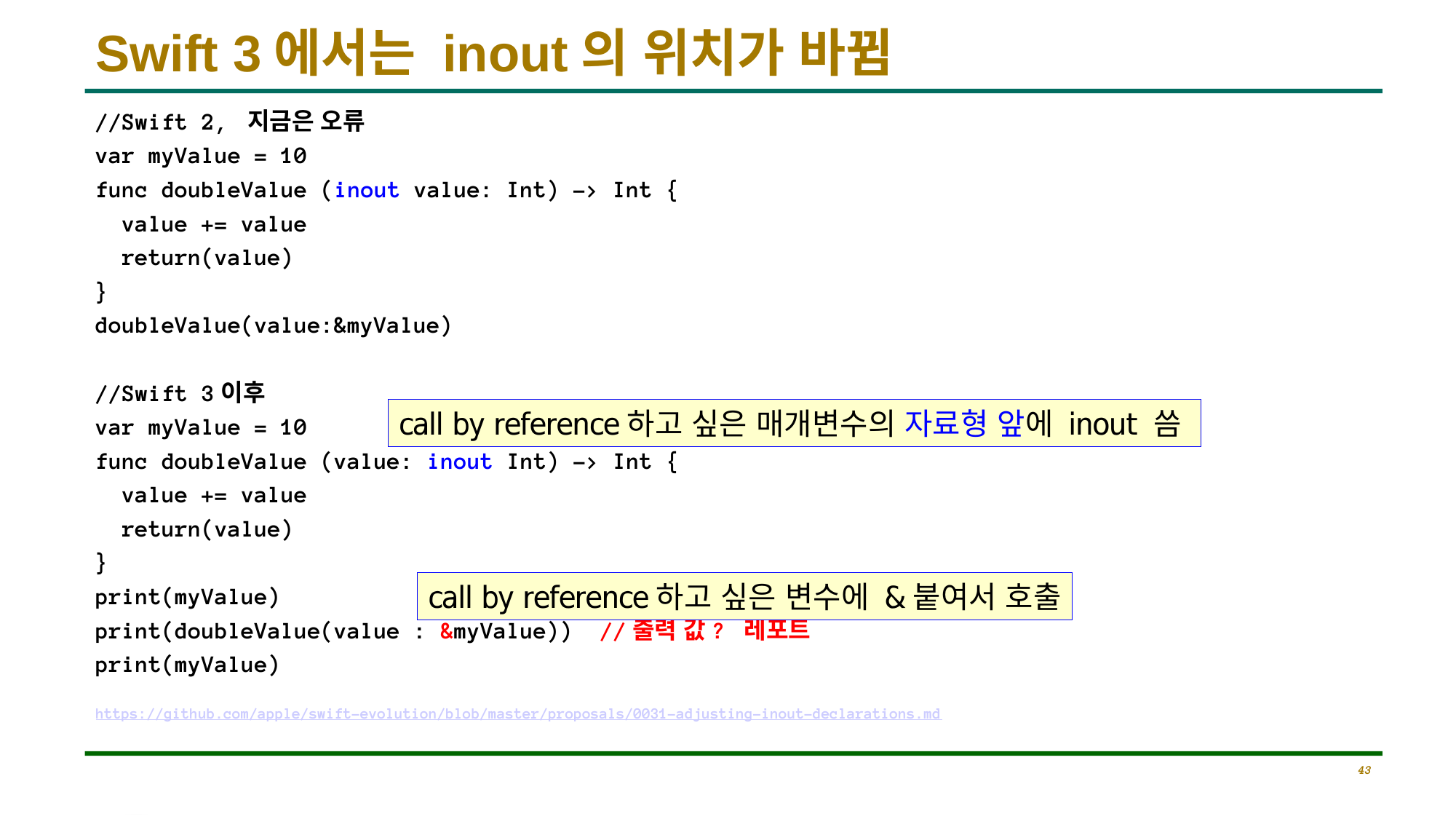

# Swift 3에서는 inout의 위치가 바뀜
//Swift 2, 지금은 오류
var myValue = 10
func doubleValue (inout value: Int) -> Int {
  value += value
  return(value)
}
doubleValue(value:&myValue)

//Swift 3이후
var myValue = 10
func doubleValue (value: inout Int) -> Int {
  value += value
  return(value)
}
print(myValue)
print(doubleValue(value : &myValue))  //출력 값? 레포트
print(myValue)

https://github.com/apple/swift-evolution/blob/master/proposals/0031-adjusting-inout-declarations.md

call by reference하고 싶은 매개변수의 자료형 앞에 inout 씀
call by reference하고 싶은 변수에 &붙여서 호출